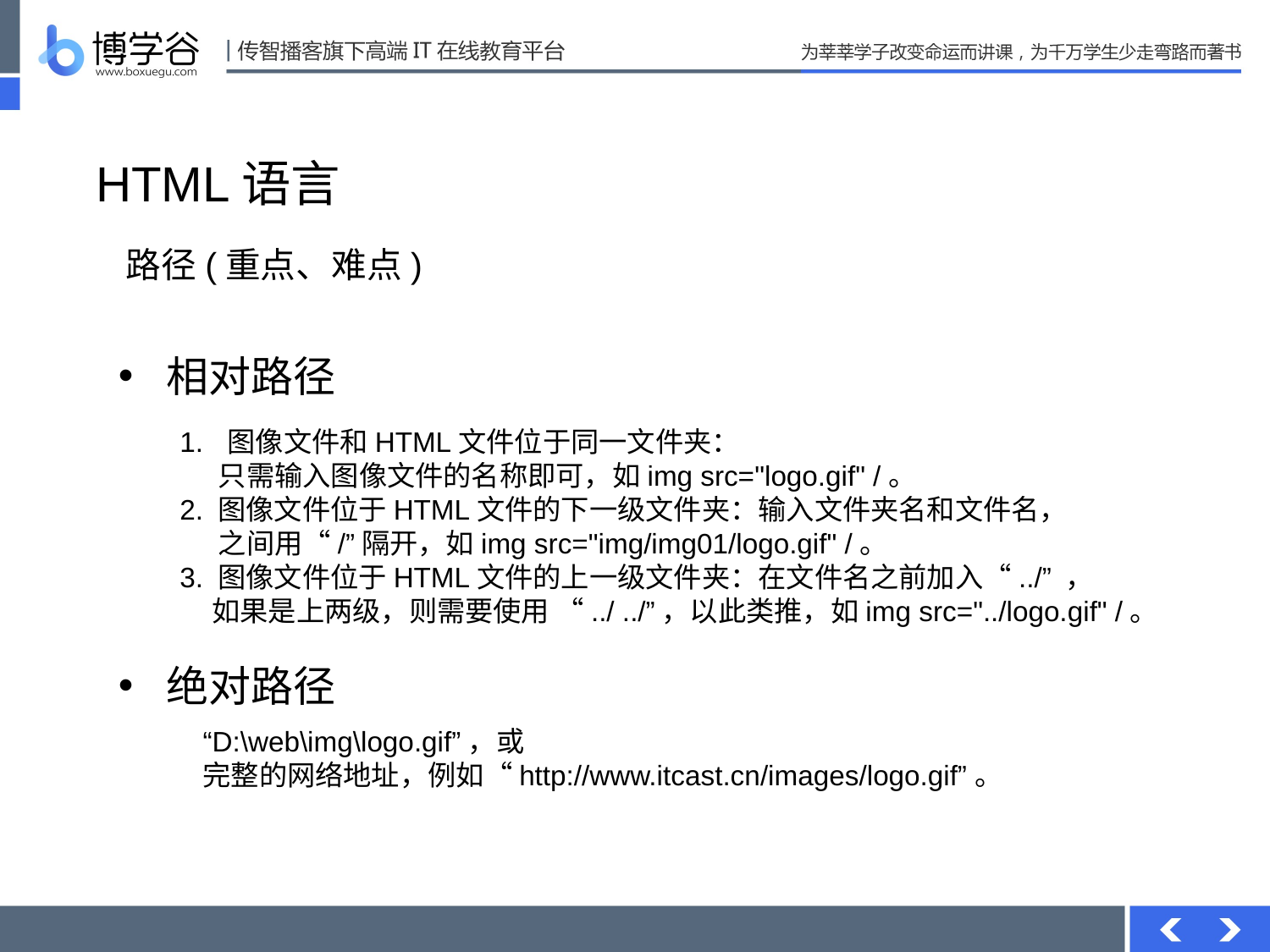

HTML语言
路径(重点、难点)
相对路径
图像文件和HTML文件位于同一文件夹：
     只需输入图像文件的名称即可，如img src="logo.gif" /。
2. 图像文件位于HTML文件的下一级文件夹：输入文件夹名和文件名，
     之间用“/”隔开，如img src="img/img01/logo.gif" /。
3. 图像文件位于HTML文件的上一级文件夹：在文件名之前加入“../” ，
    如果是上两级，则需要使用 “../ ../”，以此类推，如img src="../logo.gif" /。

绝对路径
“D:\web\img\logo.gif”，或
完整的网络地址，例如“http://www.itcast.cn/images/logo.gif”。